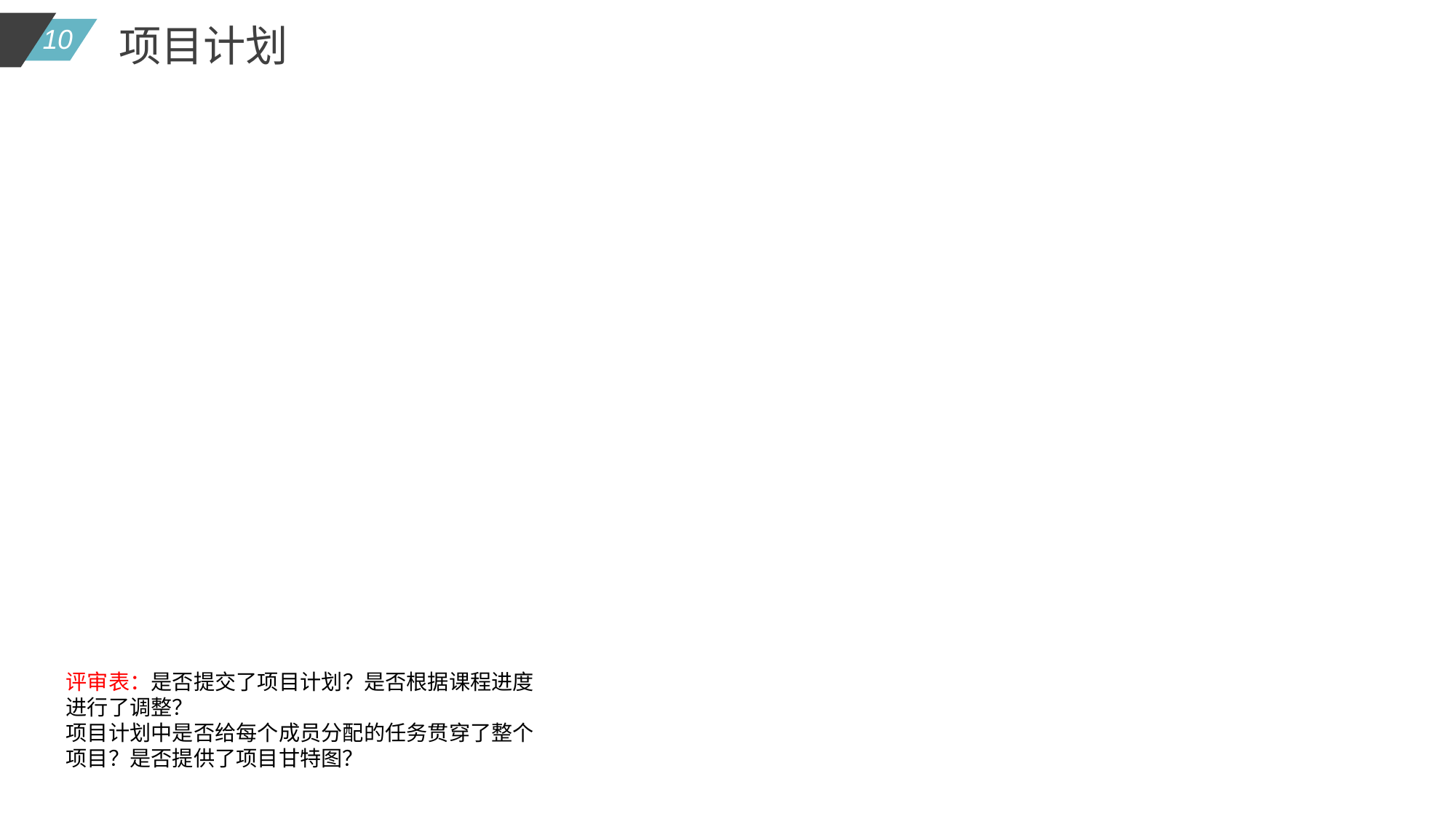

项目计划
       本次作业，本项目决定将将该游戏与市面上常见的手游模式结合起来，制作一款微信小程序版的飞翔的小鸟。
评审表：是否提交了项目计划？是否根据课程进度进行了调整？
项目计划中是否给每个成员分配的任务贯穿了整个项目？是否提供了项目甘特图？